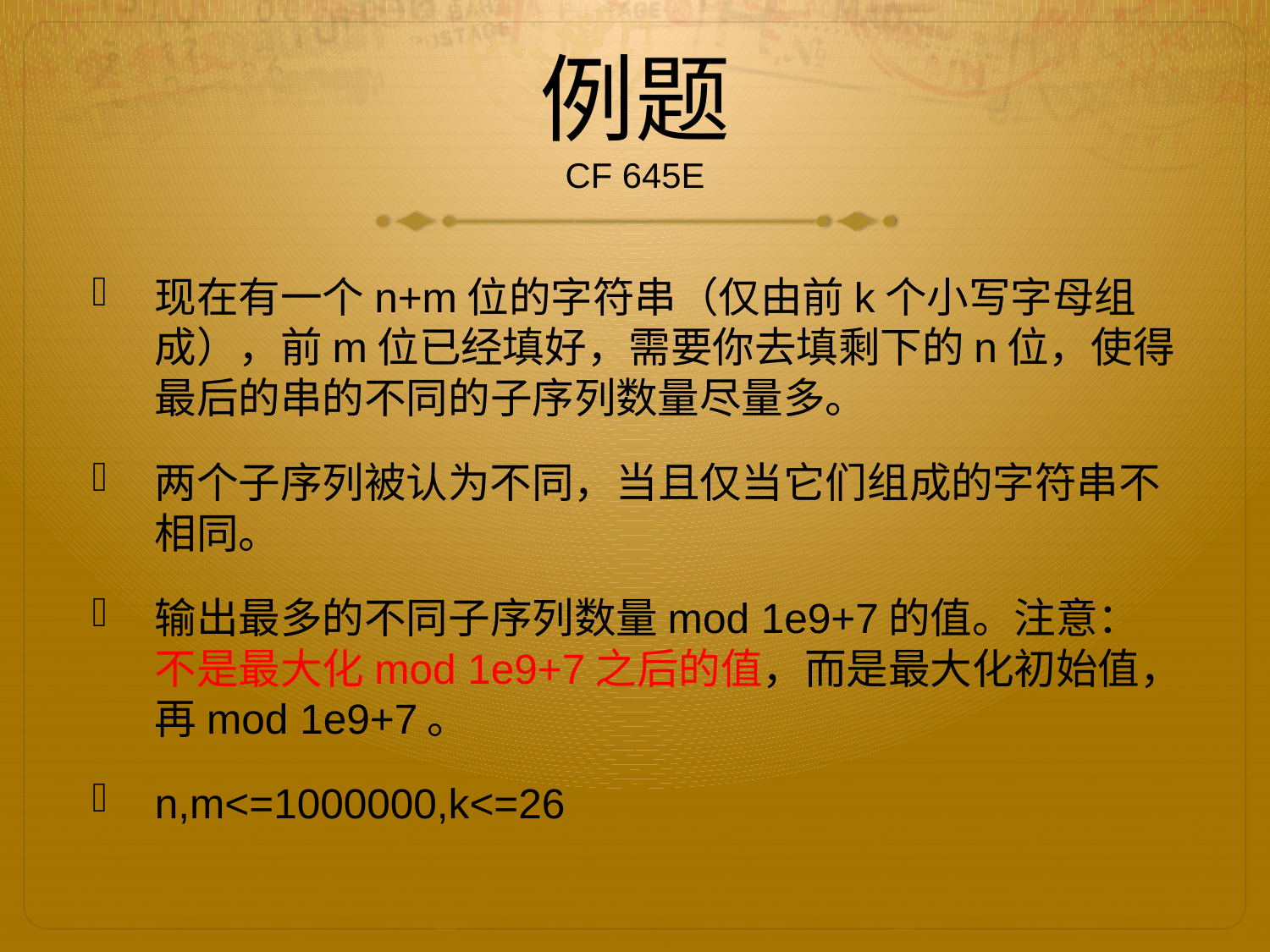

# 例题 CF 645E
现在有一个n+m位的字符串（仅由前k个小写字母组成），前m位已经填好，需要你去填剩下的n位，使得最后的串的不同的子序列数量尽量多。
两个子序列被认为不同，当且仅当它们组成的字符串不相同。
输出最多的不同子序列数量mod 1e9+7的值。注意：不是最大化mod 1e9+7之后的值，而是最大化初始值，再mod 1e9+7。
n,m<=1000000,k<=26